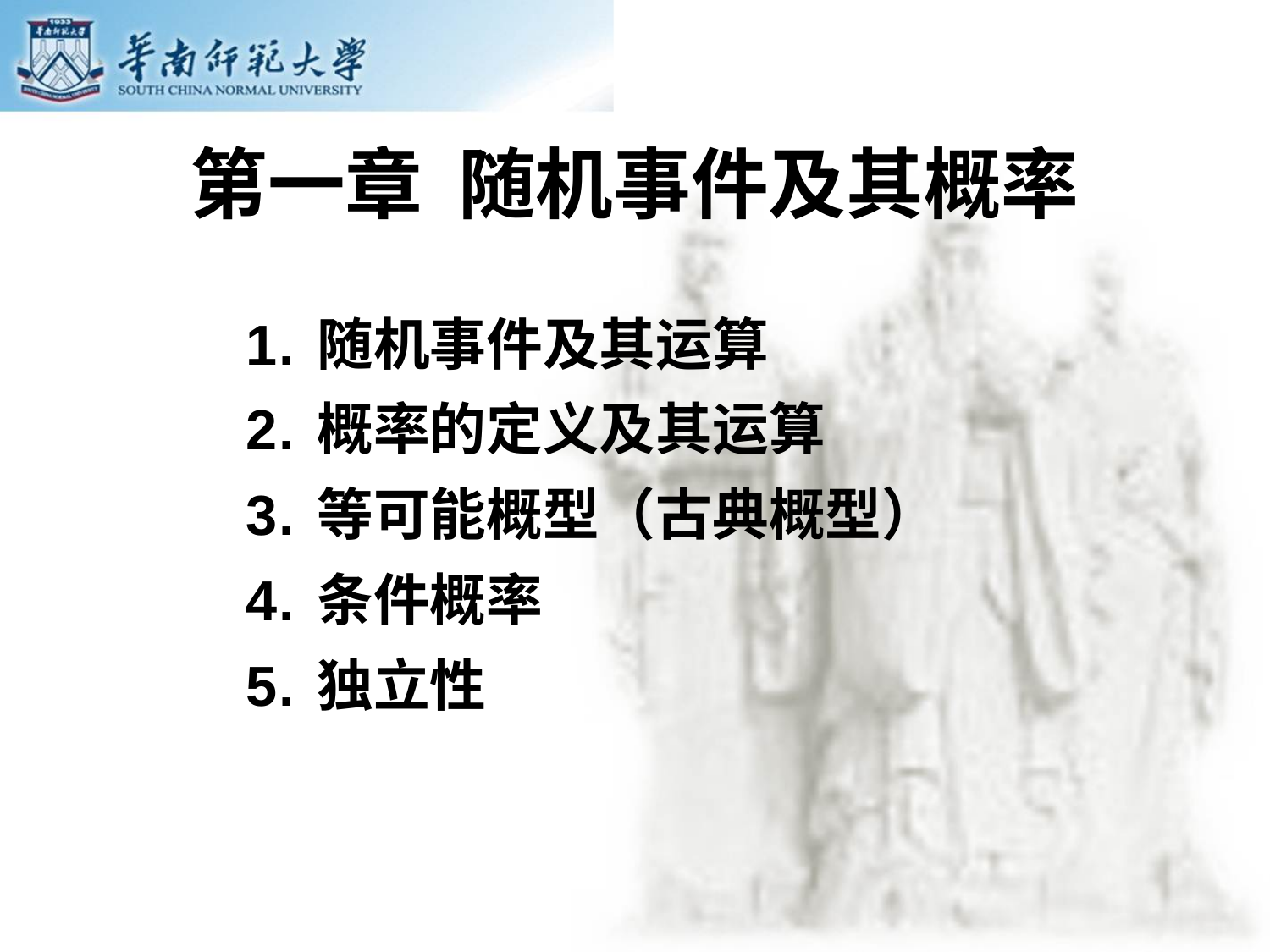

# 第一章  随机事件及其概率
随机事件及其运算
概率的定义及其运算
等可能概型（古典概型）
条件概率
独立性